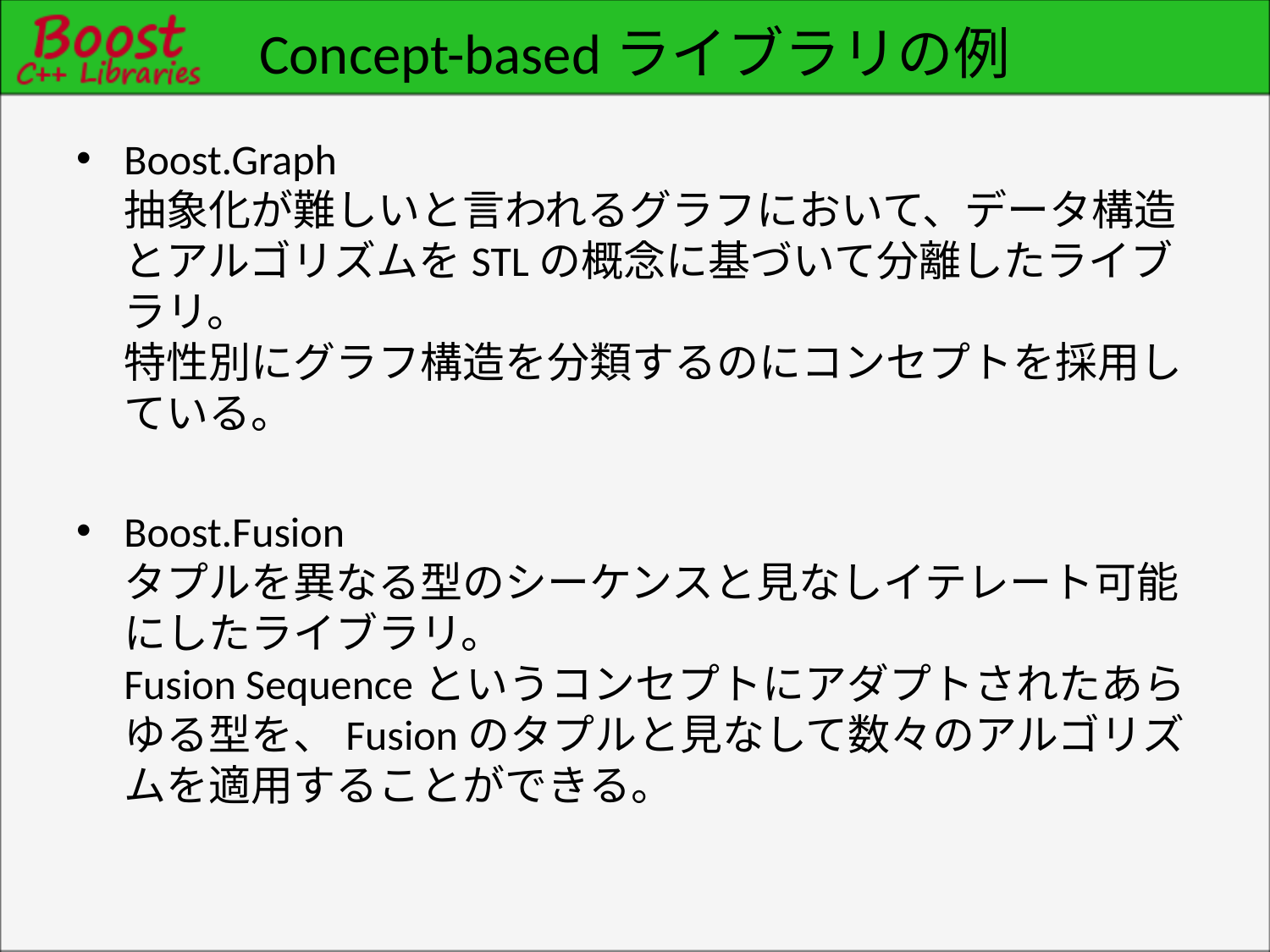

# Concept-basedライブラリの例
Boost.Graph
抽象化が難しいと言われるグラフにおいて、データ構造とアルゴリズムをSTLの概念に基づいて分離したライブラリ。
特性別にグラフ構造を分類するのにコンセプトを採用している。

Boost.Fusion
タプルを異なる型のシーケンスと見なしイテレート可能にしたライブラリ。
Fusion Sequenceというコンセプトにアダプトされたあらゆる型を、Fusionのタプルと見なして数々のアルゴリズムを適用することができる。